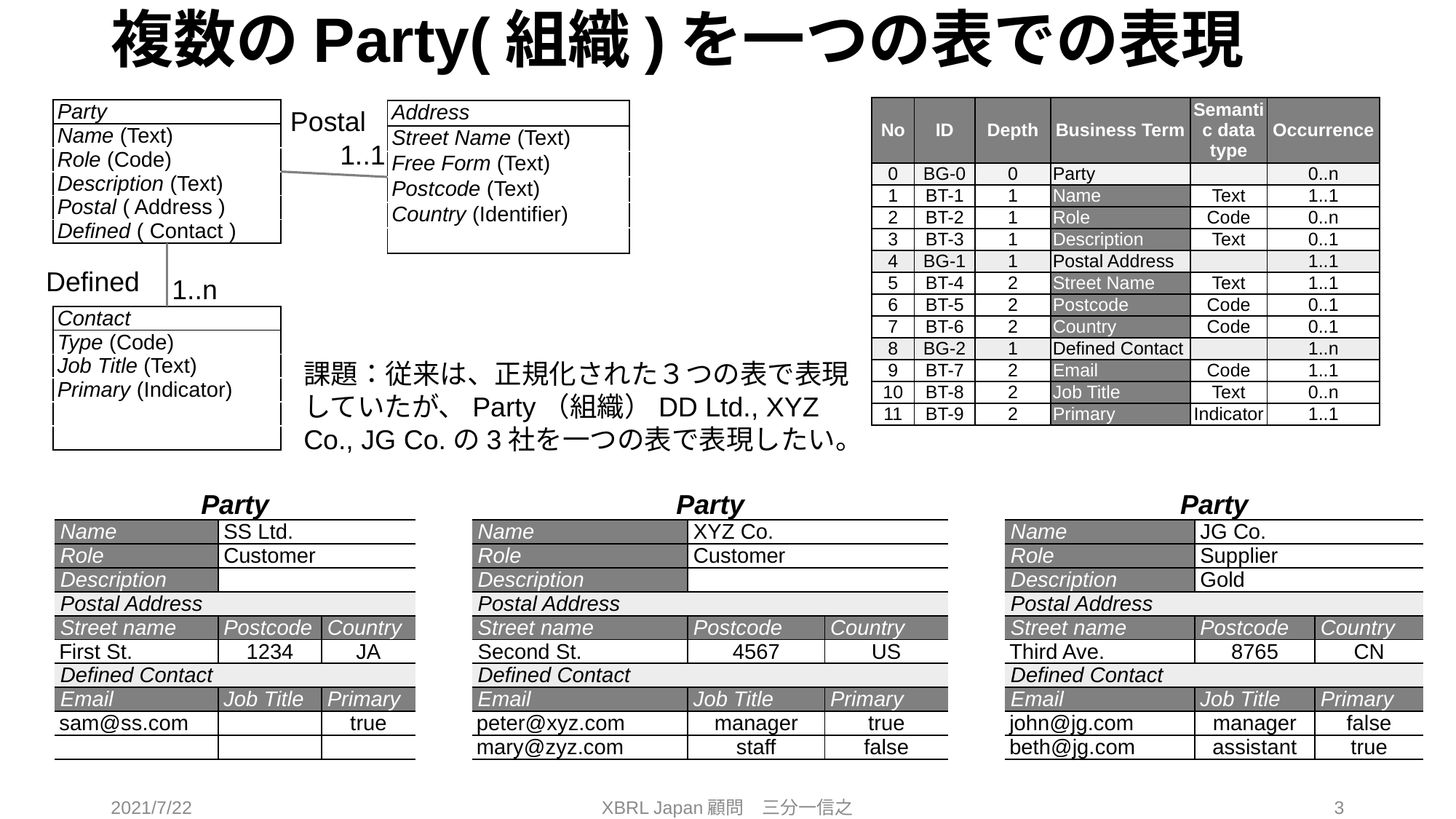

# 複数のParty(組織)を一つの表での表現
| No | ID | Depth | Business Term | Semantic data type | Occurrence |
| --- | --- | --- | --- | --- | --- |
| 0 | BG-0 | 0 | Party |  | 0..n |
| 1 | BT-1 | 1 | Name | Text | 1..1 |
| 2 | BT-2 | 1 | Role | Code | 0..n |
| 3 | BT-3 | 1 | Description | Text | 0..1 |
| 4 | BG-1 | 1 | Postal Address |  | 1..1 |
| 5 | BT-4 | 2 | Street Name | Text | 1..1 |
| 6 | BT-5 | 2 | Postcode | Code | 0..1 |
| 7 | BT-6 | 2 | Country | Code | 0..1 |
| 8 | BG-2 | 1 | Defined Contact |  | 1..n |
| 9 | BT-7 | 2 | Email | Code | 1..1 |
| 10 | BT-8 | 2 | Job Title | Text | 0..n |
| 11 | BT-9 | 2 | Primary | Indicator | 1..1 |
Postal
| Party |
| --- |
| Name (Text) |
| Role (Code) |
| Description (Text) |
| Postal ( Address ) |
| Defined ( Contact ) |
| Address |
| --- |
| Street Name (Text) |
| Free Form (Text) |
| Postcode (Text) |
| Country (Identifier) |
|  |
1..1
Defined
1..n
| Contact |
| --- |
| Type (Code) |
| Job Title (Text) |
| Primary (Indicator) |
|  |
|  |
課題：従来は、正規化された３つの表で表現していたが、Party（組織）DD Ltd., XYZ Co., JG Co.の3社を一つの表で表現したい。
| Party |  |  |
| --- | --- | --- |
| Name | SS Ltd. |  |
| Role | Customer |  |
| Description |  |  |
| Postal Address |  |  |
| Street name | Postcode | Country |
| First St. | 1234 | JA |
| Defined Contact |  |  |
| Email | Job Title | Primary |
| sam@ss.com |  | true |
|  |  |  |
| Party |  |  |
| --- | --- | --- |
| Name | XYZ Co. |  |
| Role | Customer |  |
| Description |  |  |
| Postal Address |  |  |
| Street name | Postcode | Country |
| Second St. | 4567 | US |
| Defined Contact |  |  |
| Email | Job Title | Primary |
| peter@xyz.com | manager | true |
| mary@zyz.com | staff | false |
| Party |  |  |
| --- | --- | --- |
| Name | JG Co. |  |
| Role | Supplier |  |
| Description | Gold |  |
| Postal Address |  |  |
| Street name | Postcode | Country |
| Third Ave. | 8765 | CN |
| Defined Contact |  |  |
| Email | Job Title | Primary |
| john@jg.com | manager | false |
| beth@jg.com | assistant | true |
2021/7/22
XBRL Japan顧問　三分一信之
3